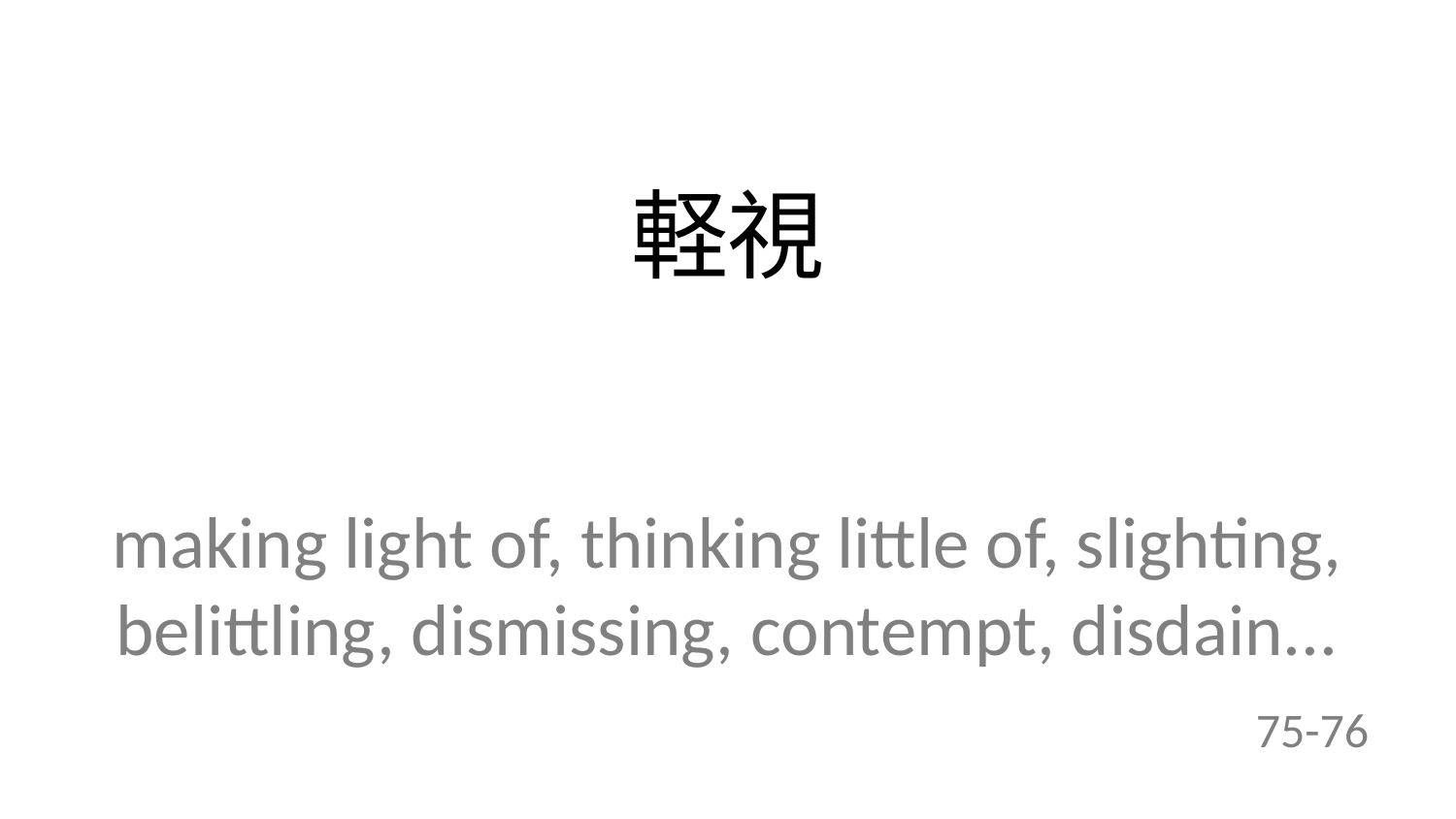

軽視

making light of, thinking little of, slighting, belittling, dismissing, contempt, disdain...
75-76